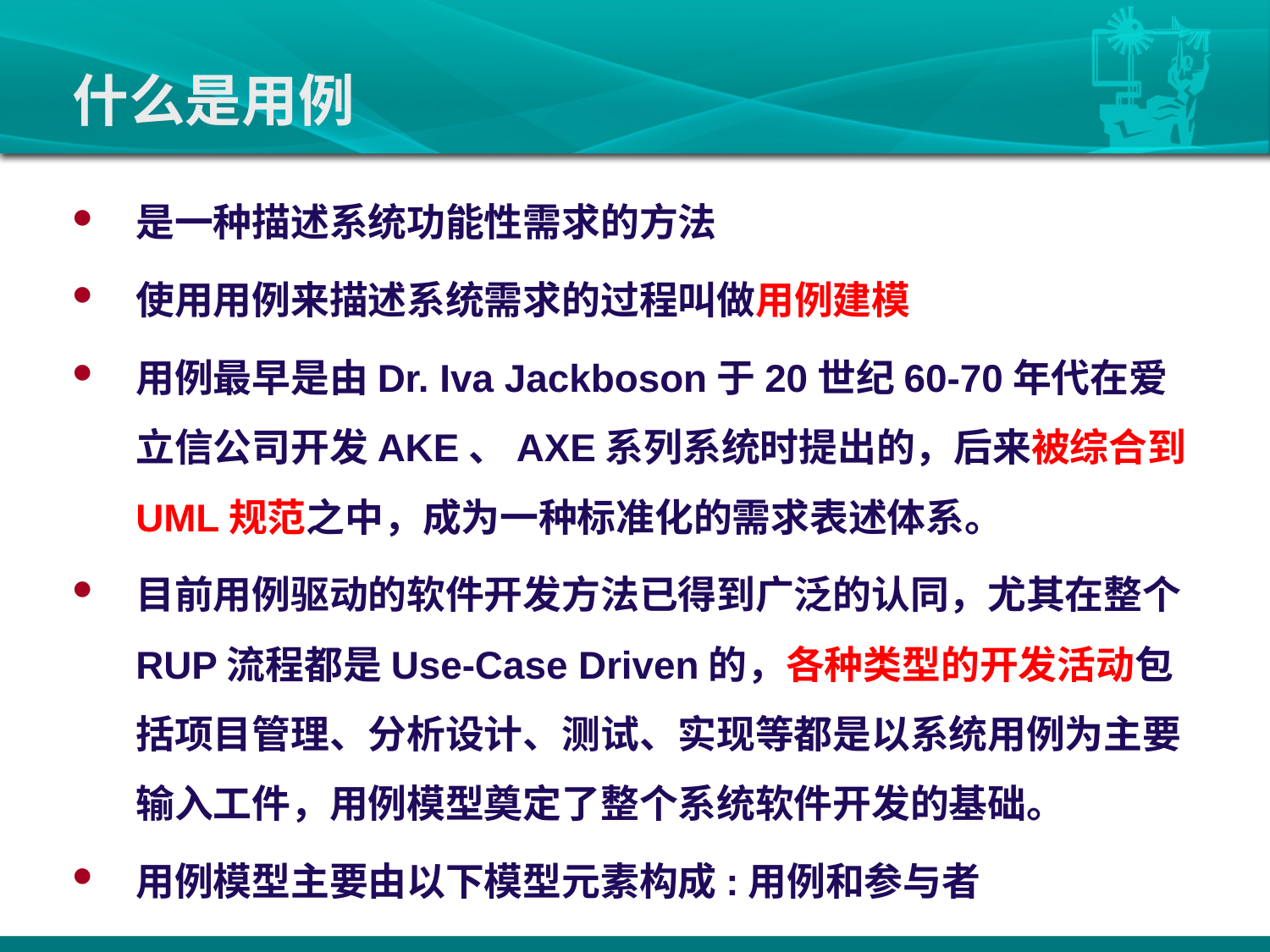

# 什么是用例
是一种描述系统功能性需求的方法
使用用例来描述系统需求的过程叫做用例建模
用例最早是由Dr. Iva Jackboson于20世纪60-70年代在爱立信公司开发AKE、AXE系列系统时提出的，后来被综合到UML规范之中，成为一种标准化的需求表述体系。
目前用例驱动的软件开发方法已得到广泛的认同，尤其在整个RUP流程都是Use-Case Driven的，各种类型的开发活动包括项目管理、分析设计、测试、实现等都是以系统用例为主要输入工件，用例模型奠定了整个系统软件开发的基础。
用例模型主要由以下模型元素构成:用例和参与者